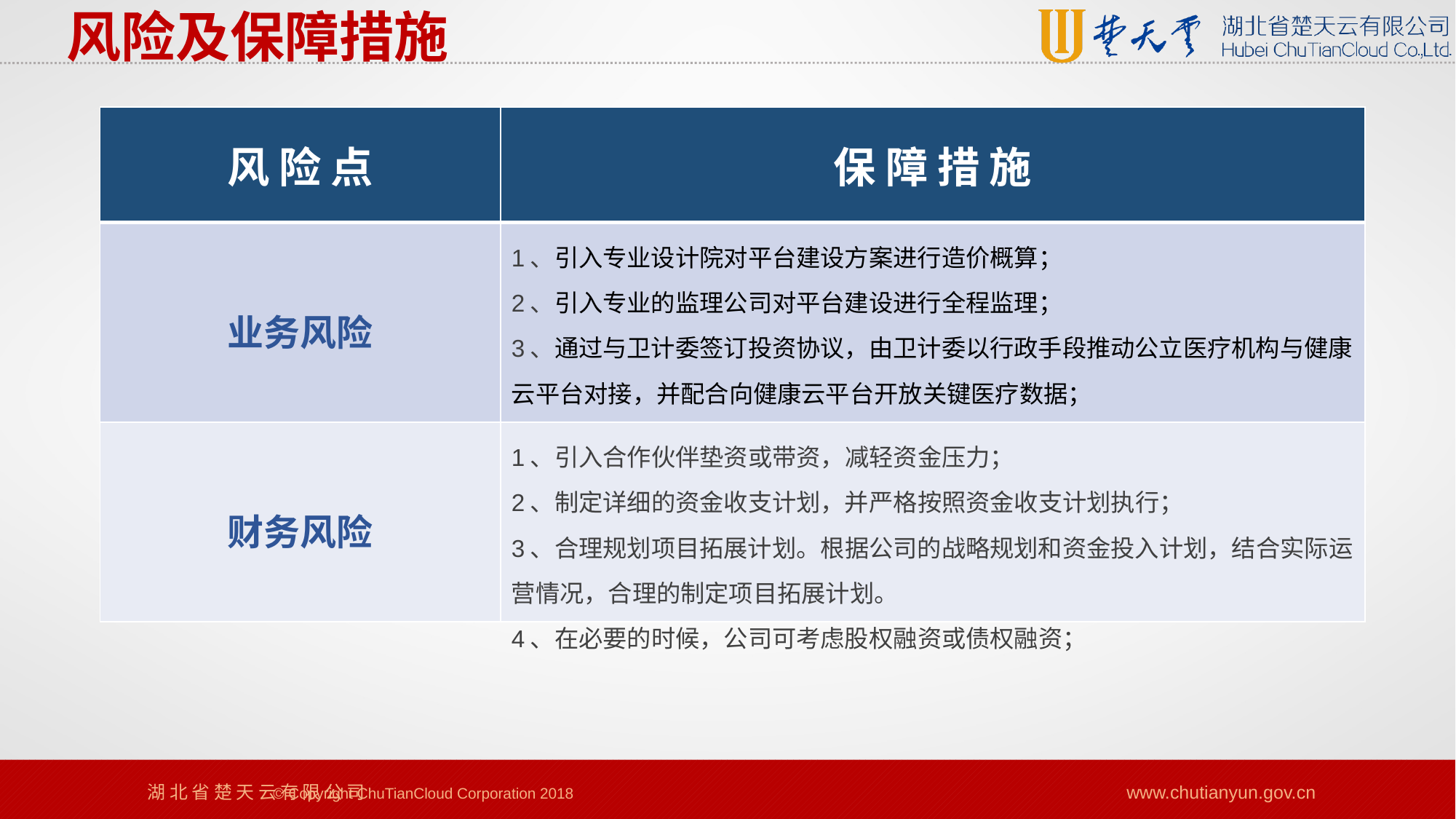

风险及保障措施
| 风 险 点 | 保 障 措 施 |
| --- | --- |
| 业务风险 | 1、引入专业设计院对平台建设方案进行造价概算； 2、引入专业的监理公司对平台建设进行全程监理； 3、通过与卫计委签订投资协议，由卫计委以行政手段推动公立医疗机构与健康云平台对接，并配合向健康云平台开放关键医疗数据； 4、通过市场化手段推动民营医疗机构与健康云平台对接，并开放关键医疗数据。 |
| 财务风险 | 1、引入合作伙伴垫资或带资，减轻资金压力； 2、制定详细的资金收支计划，并严格按照资金收支计划执行； 3、合理规划项目拓展计划。根据公司的战略规划和资金投入计划，结合实际运营情况，合理的制定项目拓展计划。 4、在必要的时候，公司可考虑股权融资或债权融资； |